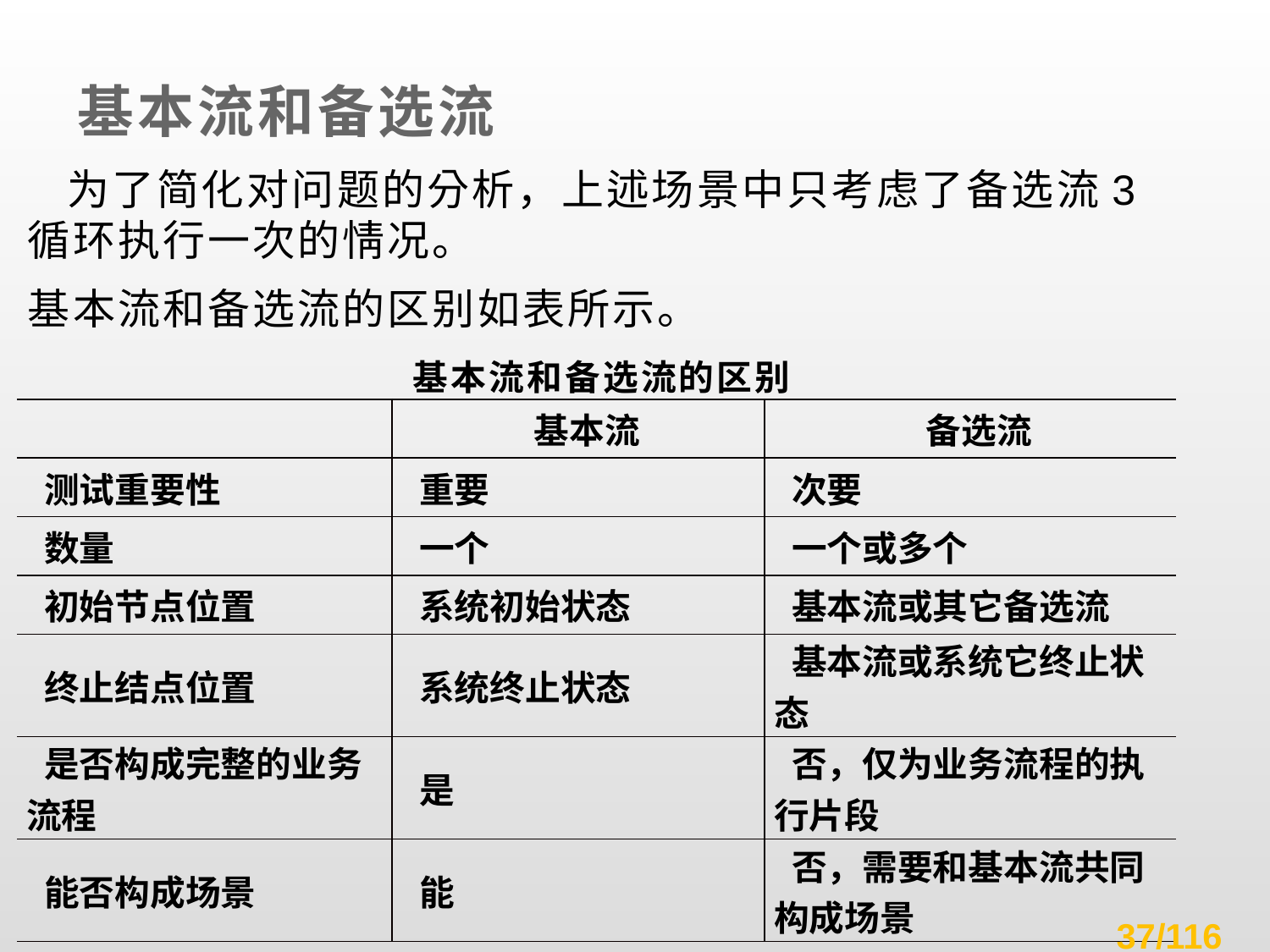

# 基本流和备选流
    为了简化对问题的分析，上述场景中只考虑了备选流3循环执行一次的情况。
基本流和备选流的区别如表所示。
基本流和备选流的区别
|  | 基本流 | 备选流 |
| --- | --- | --- |
| 测试重要性 | 重要 | 次要 |
| 数量 | 一个 | 一个或多个 |
| 初始节点位置 | 系统初始状态 | 基本流或其它备选流 |
| 终止结点位置 | 系统终止状态 | 基本流或系统它终止状态 |
| 是否构成完整的业务流程 | 是 | 否，仅为业务流程的执行片段 |
| 能否构成场景 | 能 | 否，需要和基本流共同构成场景 |
37/116